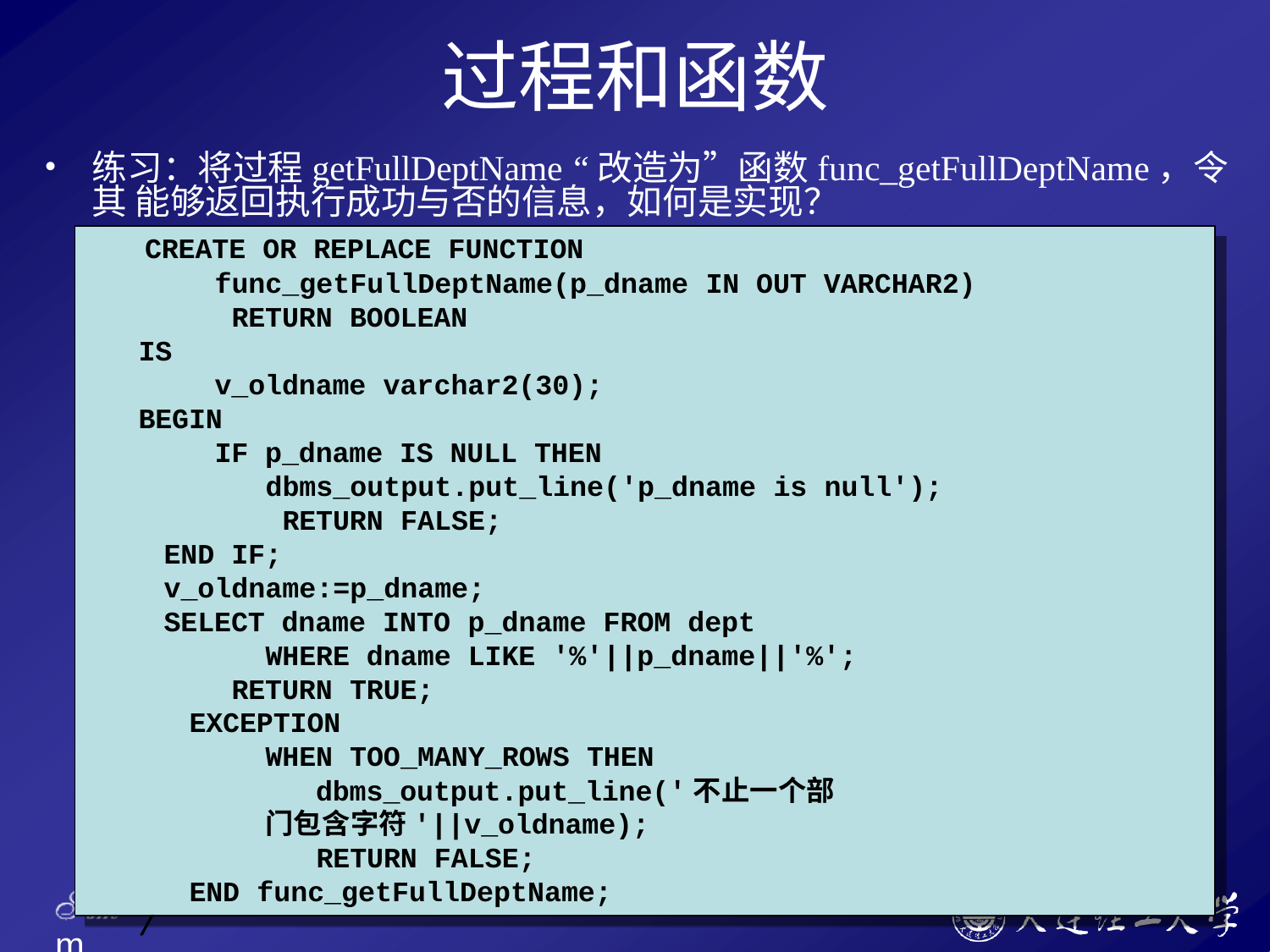

# 过程和函数
练习：将过程getFullDeptName “改造为”函数func_getFullDeptName，令其 能够返回执行成功与否的信息，如何是实现？
CREATE OR REPLACE FUNCTION
func_getFullDeptName(p_dname IN OUT VARCHAR2)  RETURN BOOLEAN
IS
v_oldname varchar2(30);
BEGIN
IF p_dname IS NULL THEN  dbms_output.put_line('p_dname is null');  RETURN FALSE;
END IF;
v_oldname:=p_dname;
SELECT dname INTO p_dname FROM dept
WHERE dname LIKE '%'||p_dname||'%';  RETURN TRUE;
EXCEPTION
WHEN TOO_MANY_ROWS THEN
dbms_output.put_line('不止一个部门包含字符'||v_oldname);
RETURN FALSE;
END func_getFullDeptName;
/

Ssm